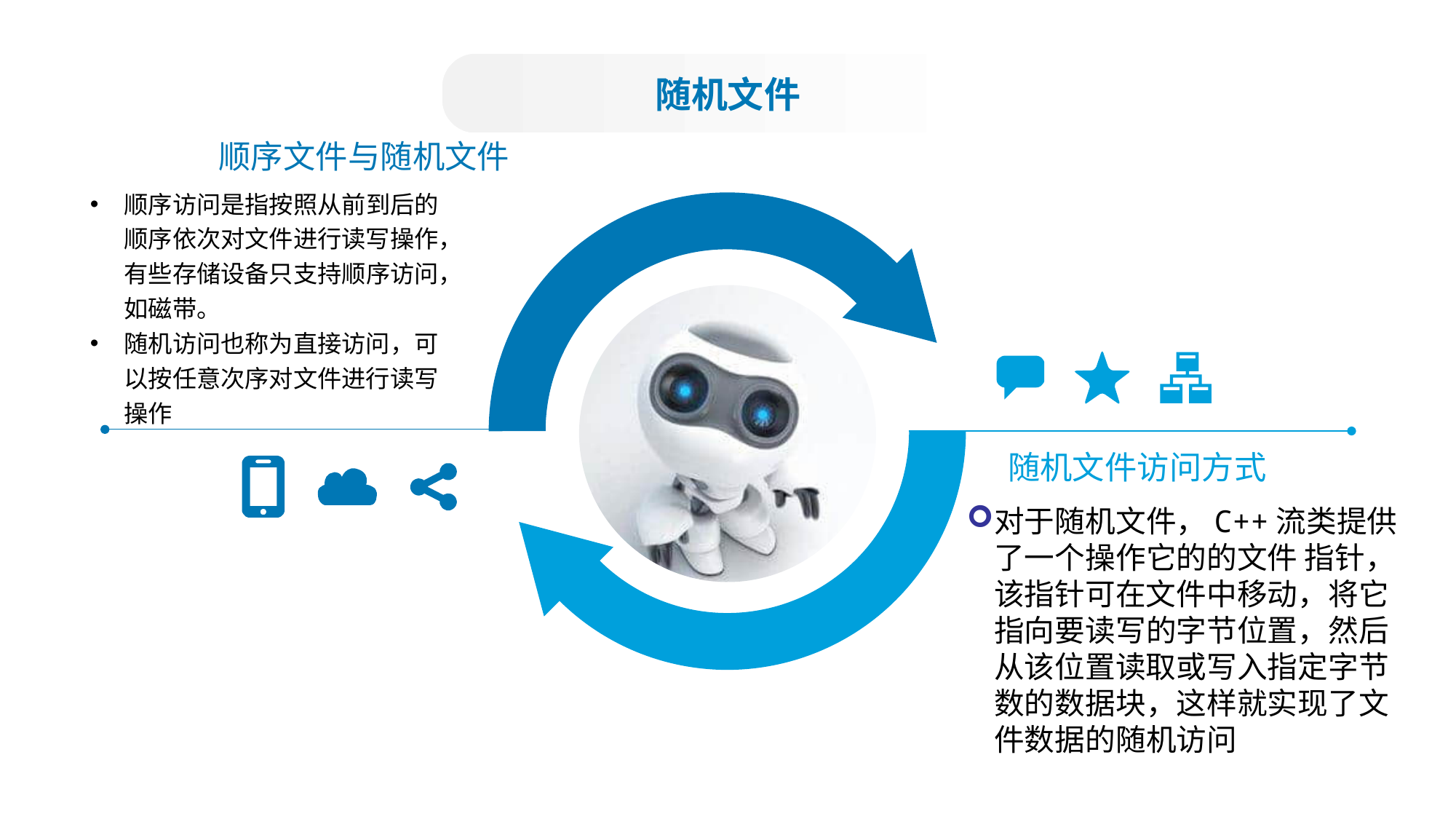

随机文件
顺序文件与随机文件
顺序访问是指按照从前到后的顺序依次对文件进行读写操作，有些存储设备只支持顺序访问，如磁带。
随机访问也称为直接访问，可以按任意次序对文件进行读写操作

随机文件访问方式

对于随机文件，C++流类提供了一个操作它的的文件 指针，该指针可在文件中移动，将它指向要读写的字节位置，然后从该位置读取或写入指定字节数的数据块，这样就实现了文件数据的随机访问